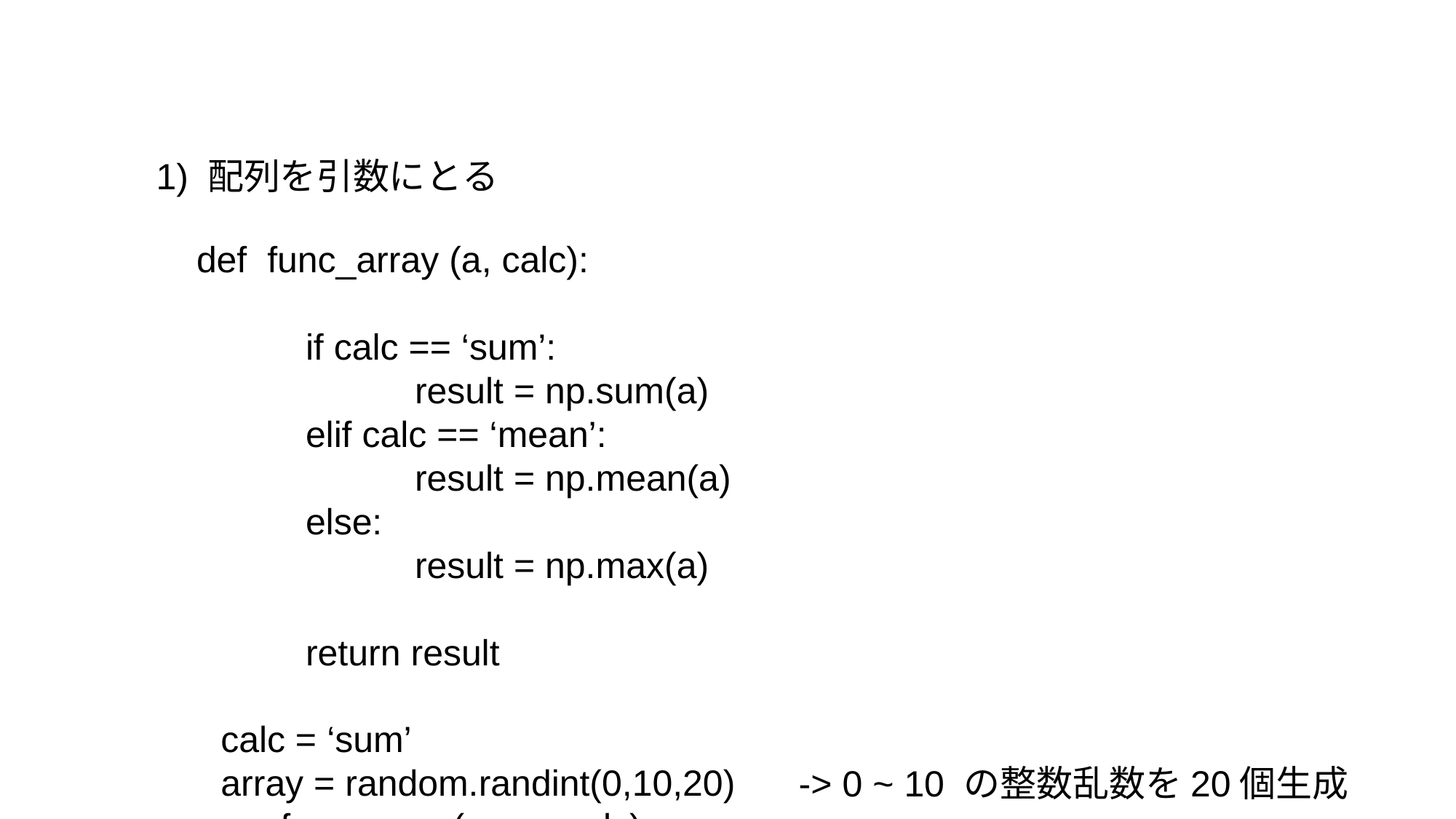

1) 配列を引数にとる
def  func_array (a, calc):

	if calc == ‘sum’:
		result = np.sum(a)
	elif calc == ‘mean’:
		result = np.mean(a)
	else:
		result = np.max(a)

	return result
calc = ‘sum’
array = random.randint(0,10,20)
z = func_array(array, calc)
-> 0 ~ 10 の整数乱数を20個生成